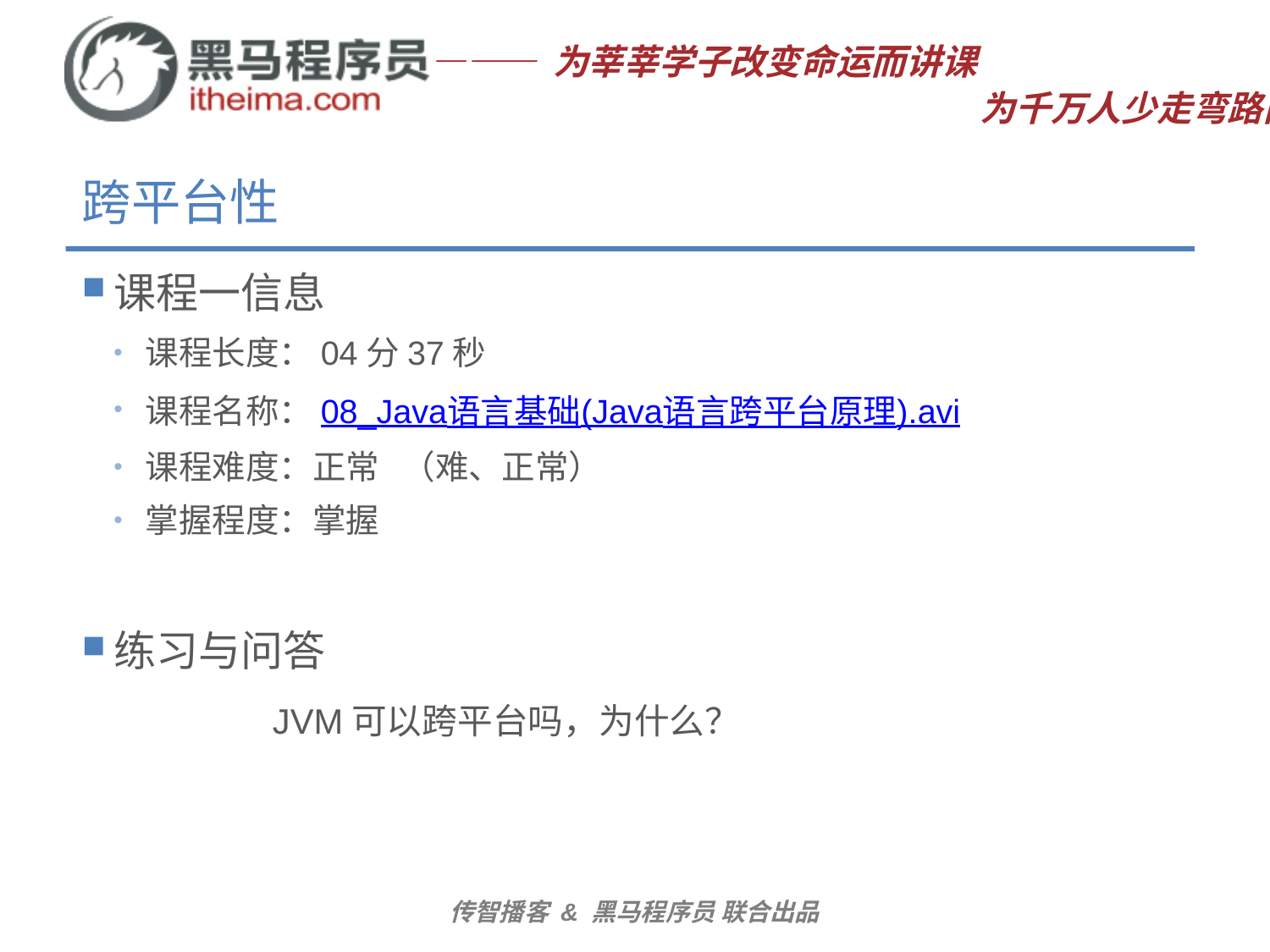

# 跨平台性
课程一信息
课程长度：04分37秒
课程名称：08_Java语言基础(Java语言跨平台原理).avi
课程难度：正常   （难、正常）
掌握程度：掌握

练习与问答
	JVM可以跨平台吗，为什么？